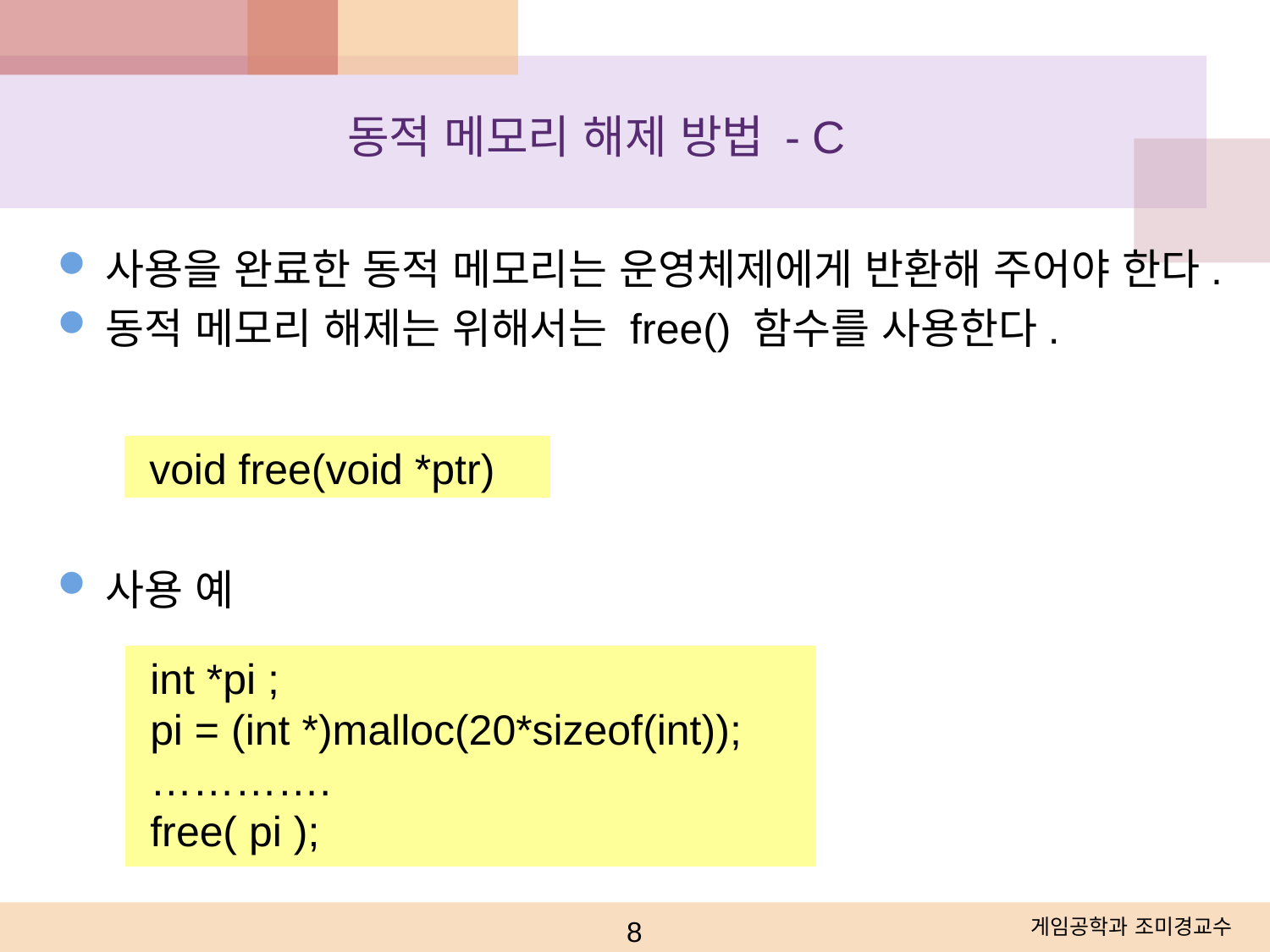

# 동적 메모리 해제 방법 - C
사용을 완료한 동적 메모리는 운영체제에게 반환해 주어야 한다.
동적 메모리 해제는 위해서는 free() 함수를 사용한다.

사용 예
 void free(void *ptr)
 int *pi ;
 pi = (int *)malloc(20*sizeof(int));
 ………….
 free( pi );
8
게임공학과 조미경교수